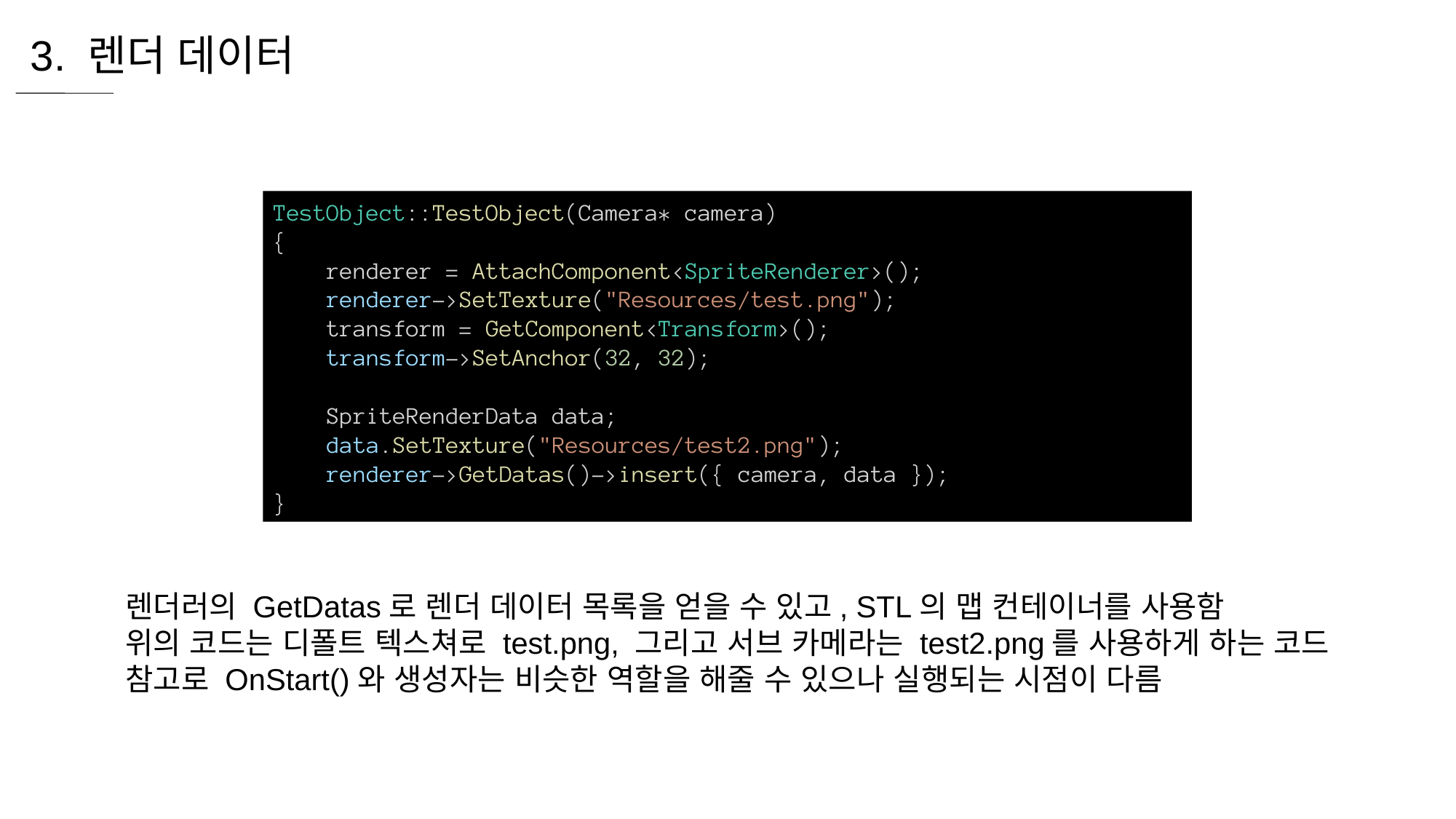

3. 렌더 데이터
TestObject::TestObject(Camera* camera)
{
    renderer = AttachComponent<SpriteRenderer>();
    renderer->SetTexture("Resources/test.png");
    transform = GetComponent<Transform>();
    transform->SetAnchor(32, 32);

    SpriteRenderData data;
    data.SetTexture("Resources/test2.png");
    renderer->GetDatas()->insert({ camera, data });
}
렌더러의 GetDatas로 렌더 데이터 목록을 얻을 수 있고, STL의 맵 컨테이너를 사용함
위의 코드는 디폴트 텍스쳐로 test.png, 그리고 서브 카메라는 test2.png를 사용하게 하는 코드
참고로 OnStart()와 생성자는 비슷한 역할을 해줄 수 있으나 실행되는 시점이 다름